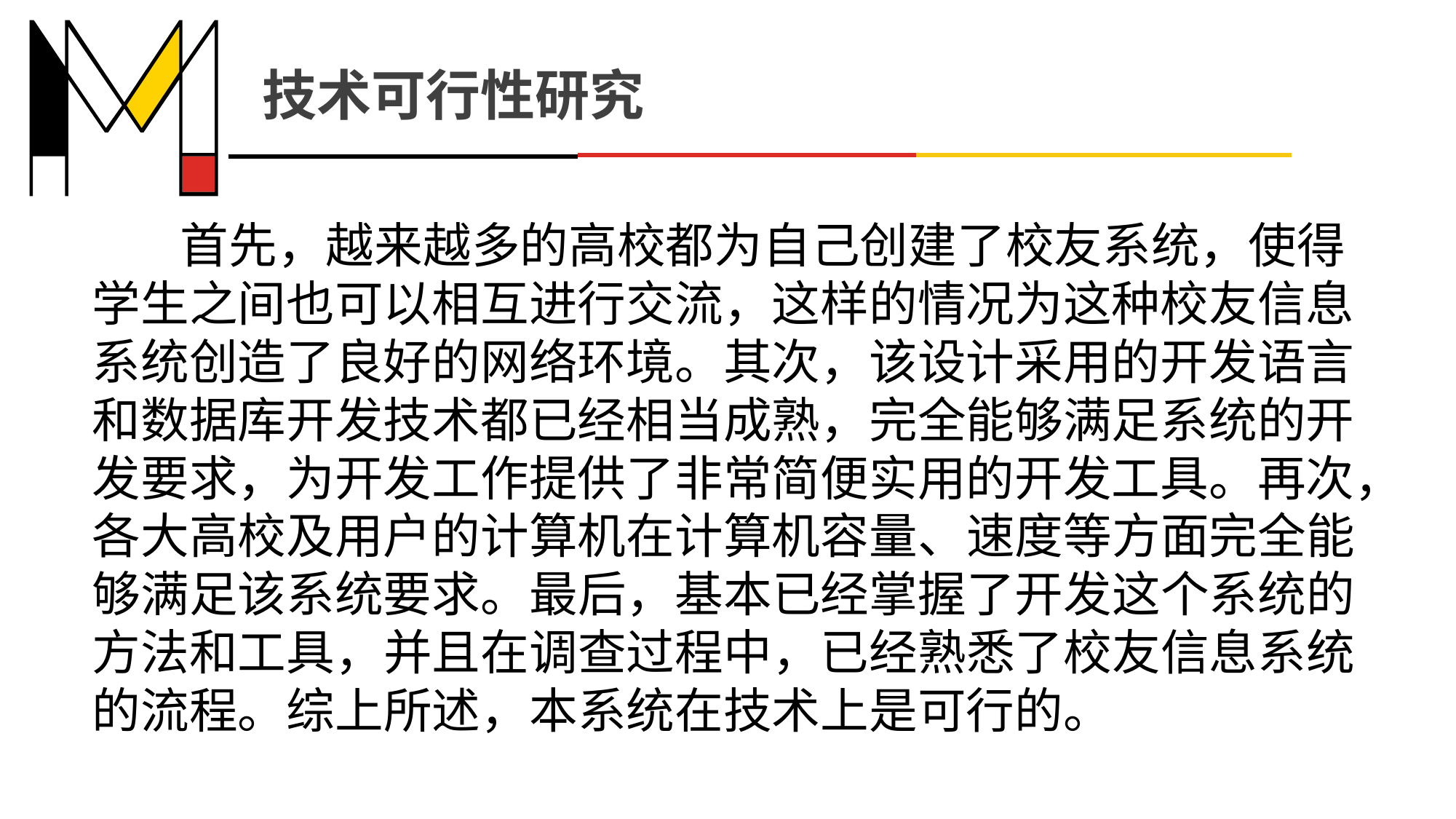

技术可行性研究

       首先，越来越多的高校都为自己创建了校友系统，使得学生之间也可以相互进行交流，这样的情况为这种校友信息系统创造了良好的网络环境。其次，该设计采用的开发语言和数据库开发技术都已经相当成熟，完全能够满足系统的开发要求，为开发工作提供了非常简便实用的开发工具。再次，各大高校及用户的计算机在计算机容量、速度等方面完全能够满足该系统要求。最后，基本已经掌握了开发这个系统的方法和工具，并且在调查过程中，已经熟悉了校友信息系统的流程。综上所述，本系统在技术上是可行的。
AI
HTML
    5
AE